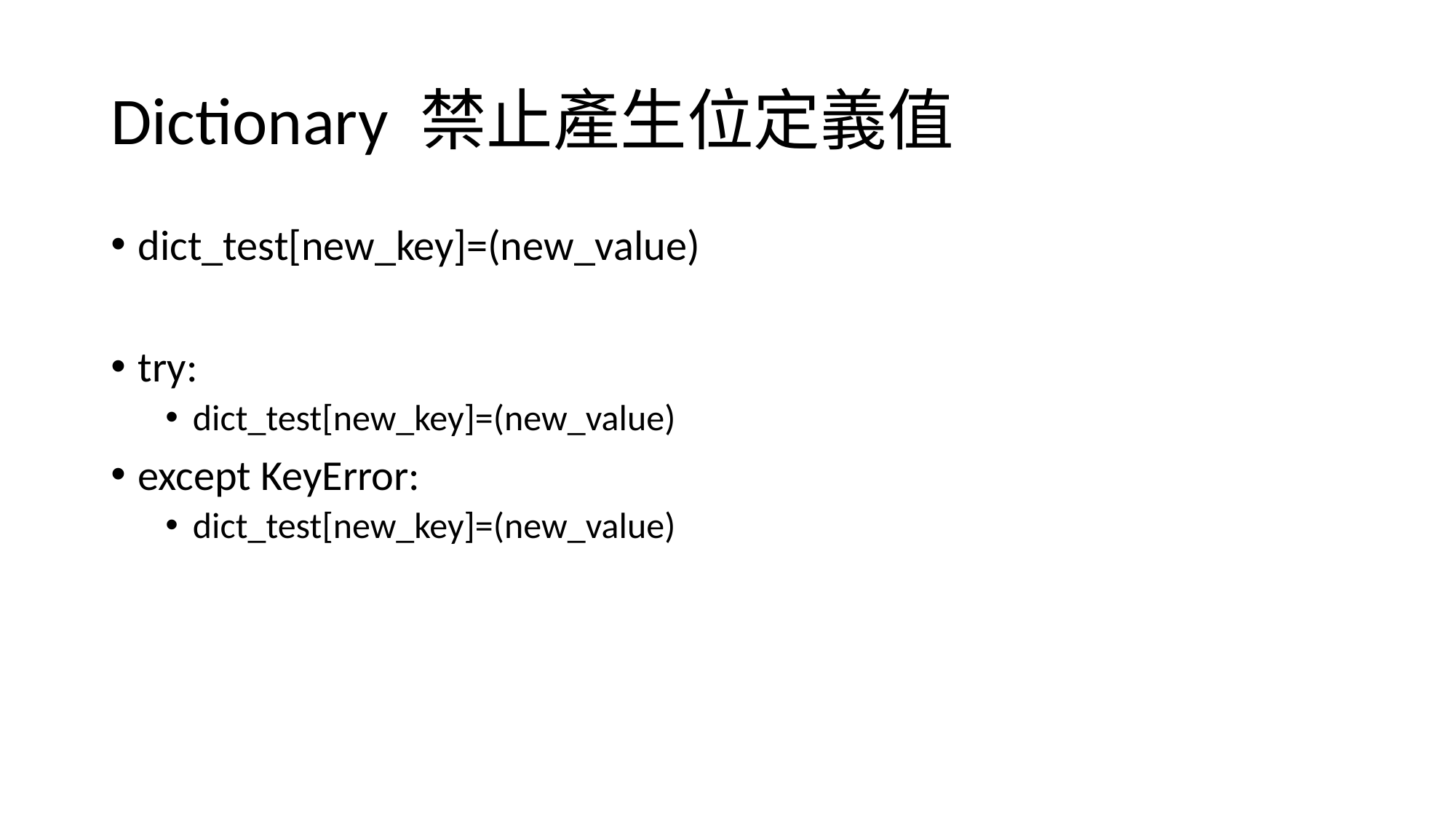

# Dictionary 禁止產生位定義值
dict_test[new_key]=(new_value)

try:
dict_test[new_key]=(new_value)
except KeyError:
dict_test[new_key]=(new_value)